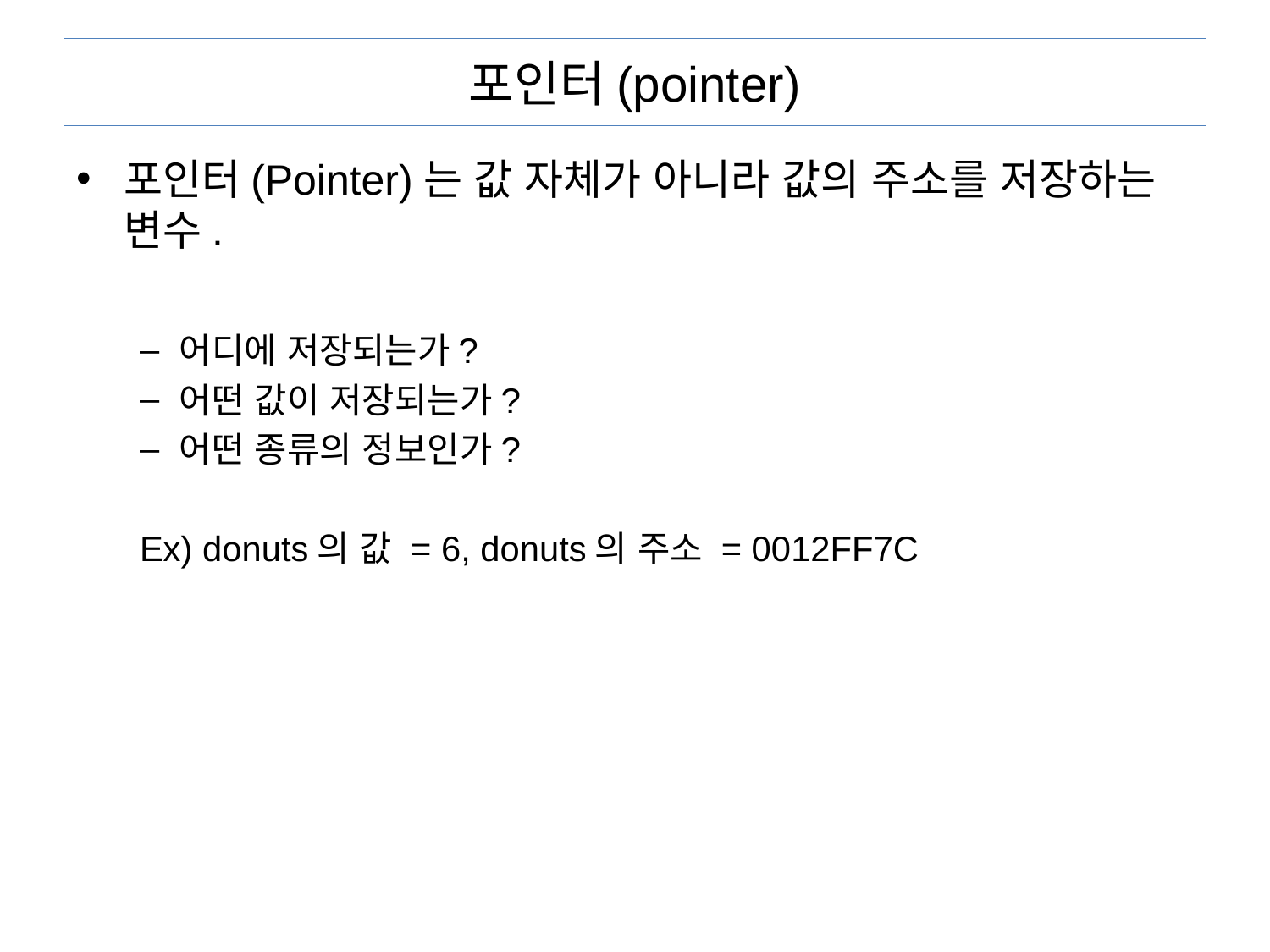

# 포인터(pointer)
포인터(Pointer)는 값 자체가 아니라 값의 주소를 저장하는 변수.

어디에 저장되는가?
어떤 값이 저장되는가?
어떤 종류의 정보인가?

Ex) donuts의 값 = 6, donuts의 주소 = 0012FF7C